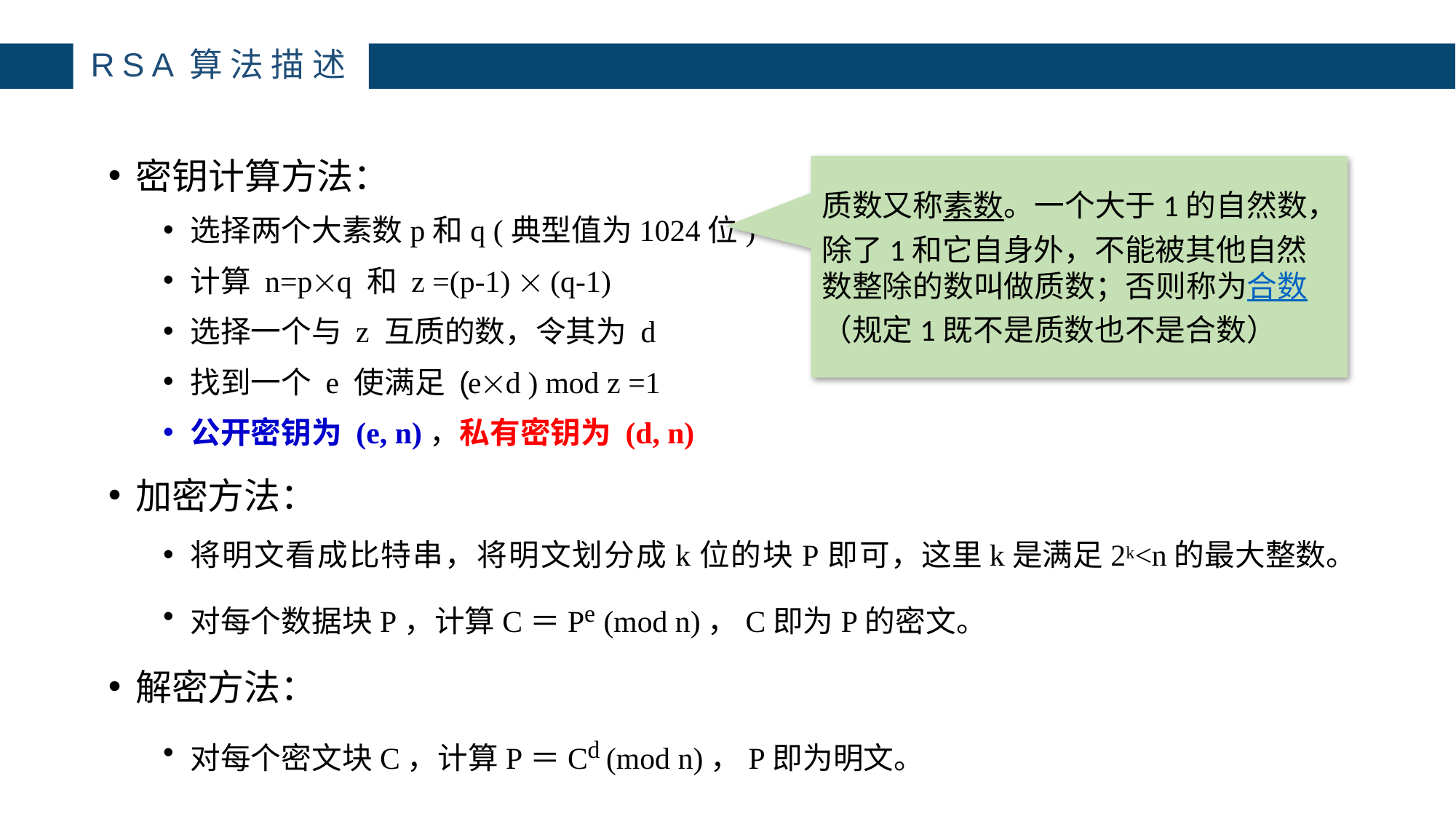

# RSA算法描述
密钥计算方法：
选择两个大素数p和q (典型值为1024位)
计算 n=p×q 和 z =(p-1) × (q-1)
选择一个与 z 互质的数，令其为 d
找到一个 e 使满足 (  e×d ) mod z =1
公开密钥为 (e, n)，私有密钥为 (d, n)
加密方法：
将明文看成比特串，将明文划分成k位的块P即可，这里k是满足2k<n的最大整数。
对每个数据块P，计算C＝Pe (mod n)，C即为P的密文。
解密方法：
对每个密文块C，计算P＝Cd (mod n)，P即为明文。
质数又称素数。一个大于1的自然数，除了1和它自身外，不能被其他自然数整除的数叫做质数；否则称为合数（规定1既不是质数也不是合数）
40